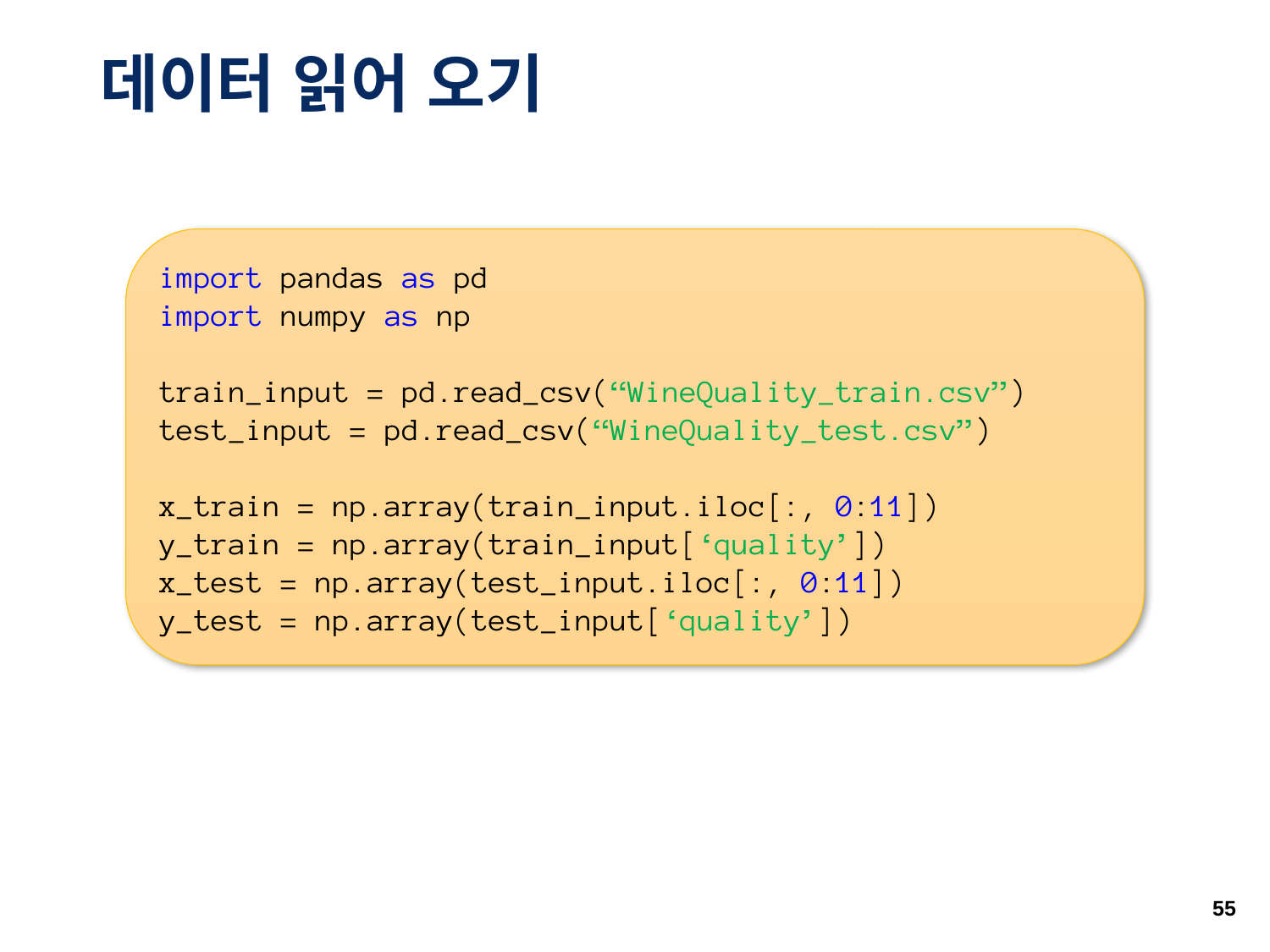

# 데이터 읽어 오기
import pandas as pd
import numpy as np

train_input = pd.read_csv(“WineQuality_train.csv”)
test_input = pd.read_csv(“WineQuality_test.csv”)

x_train = np.array(train_input.iloc[:, 0:11])
y_train = np.array(train_input[‘quality’])
x_test = np.array(test_input.iloc[:, 0:11])
y_test = np.array(test_input[‘quality’])
55